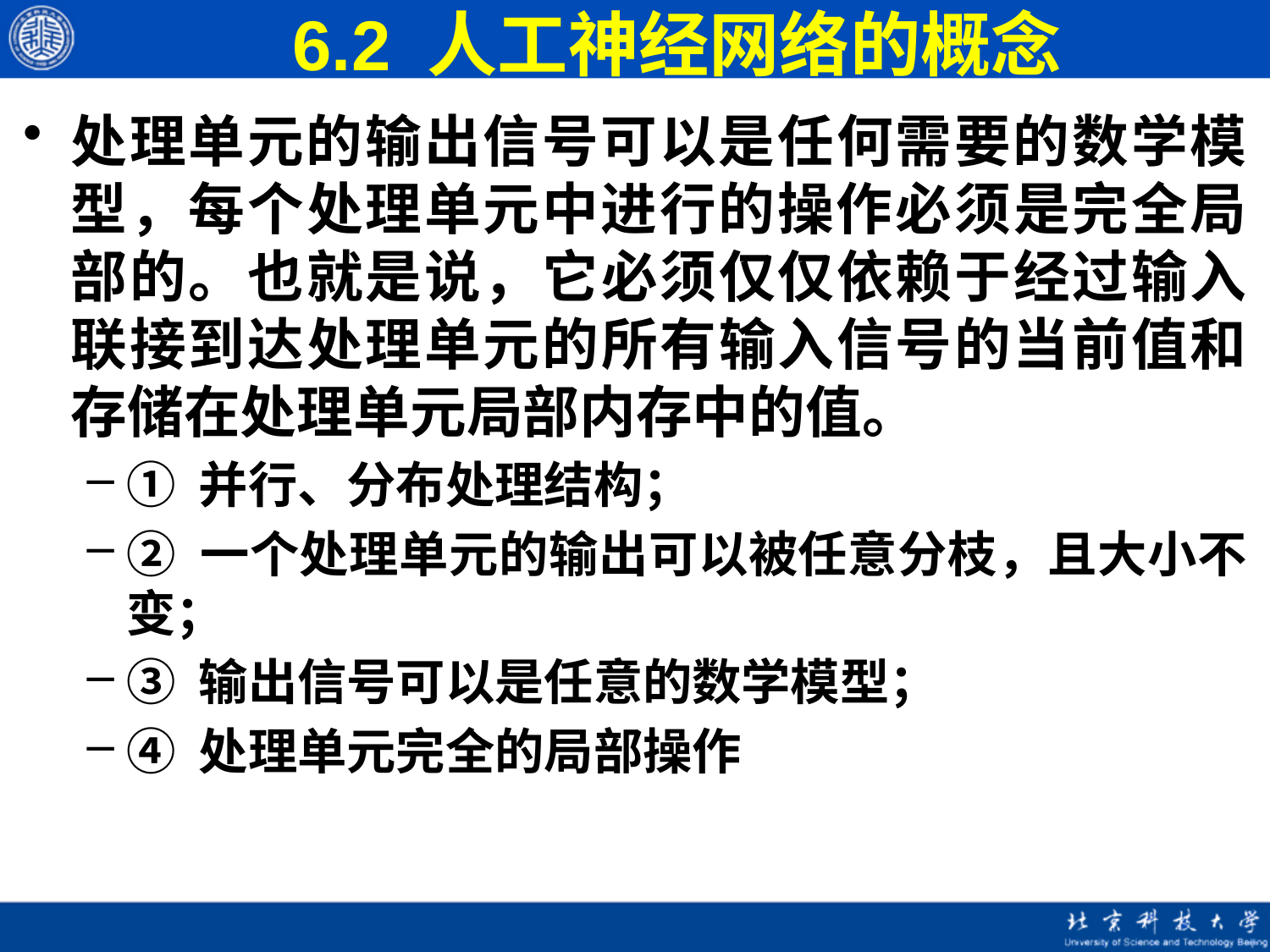

# 6.2 人工神经网络的概念
处理单元的输出信号可以是任何需要的数学模型，每个处理单元中进行的操作必须是完全局部的。也就是说，它必须仅仅依赖于经过输入联接到达处理单元的所有输入信号的当前值和存储在处理单元局部内存中的值。
① 并行、分布处理结构；
② 一个处理单元的输出可以被任意分枝，且大小不变；
③ 输出信号可以是任意的数学模型；
④ 处理单元完全的局部操作